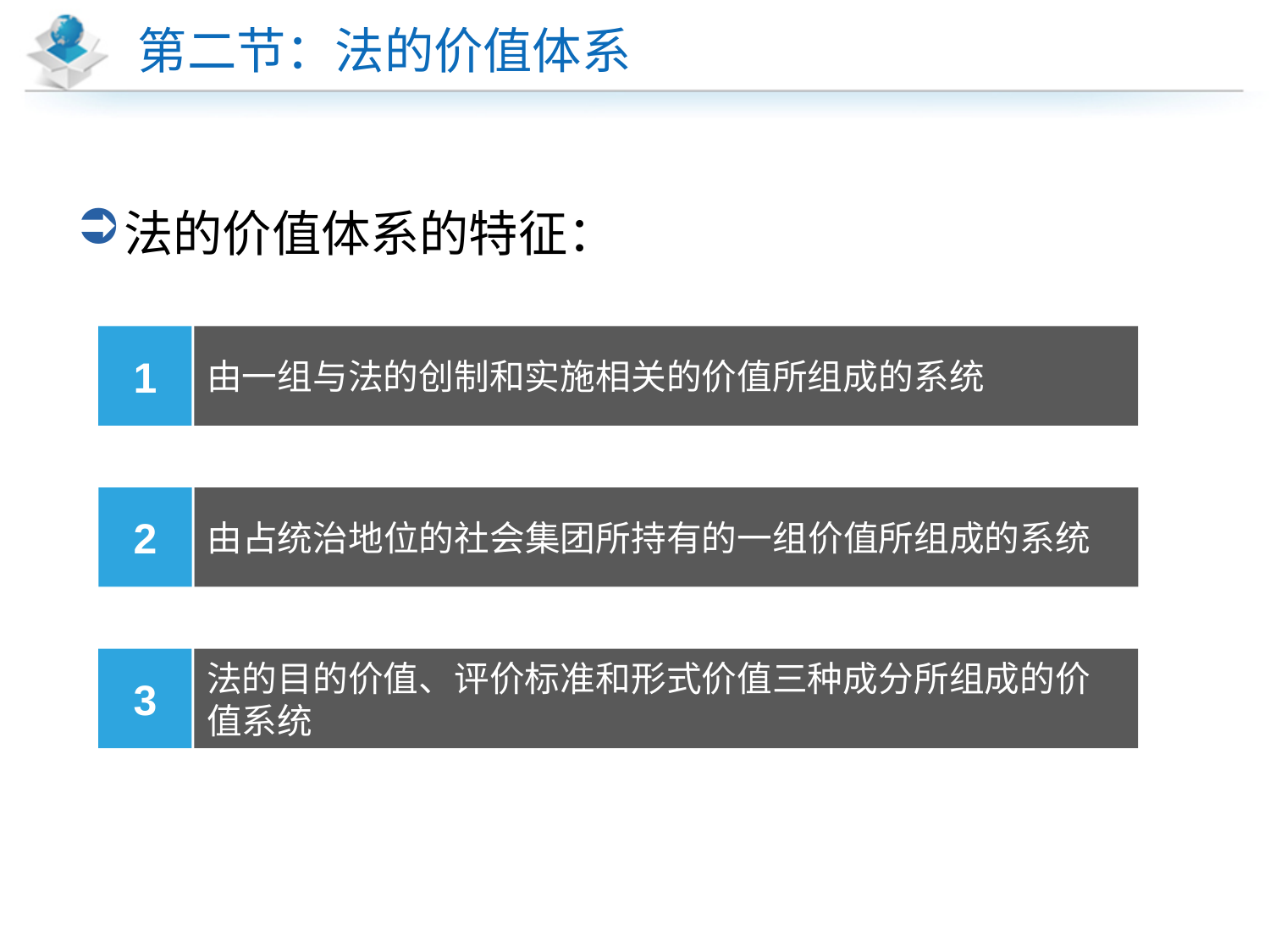

# 第二节：法的价值体系
法的价值体系的特征：
1
由一组与法的创制和实施相关的价值所组成的系统
2
由占统治地位的社会集团所持有的一组价值所组成的系统
3
法的目的价值、评价标准和形式价值三种成分所组成的价值系统